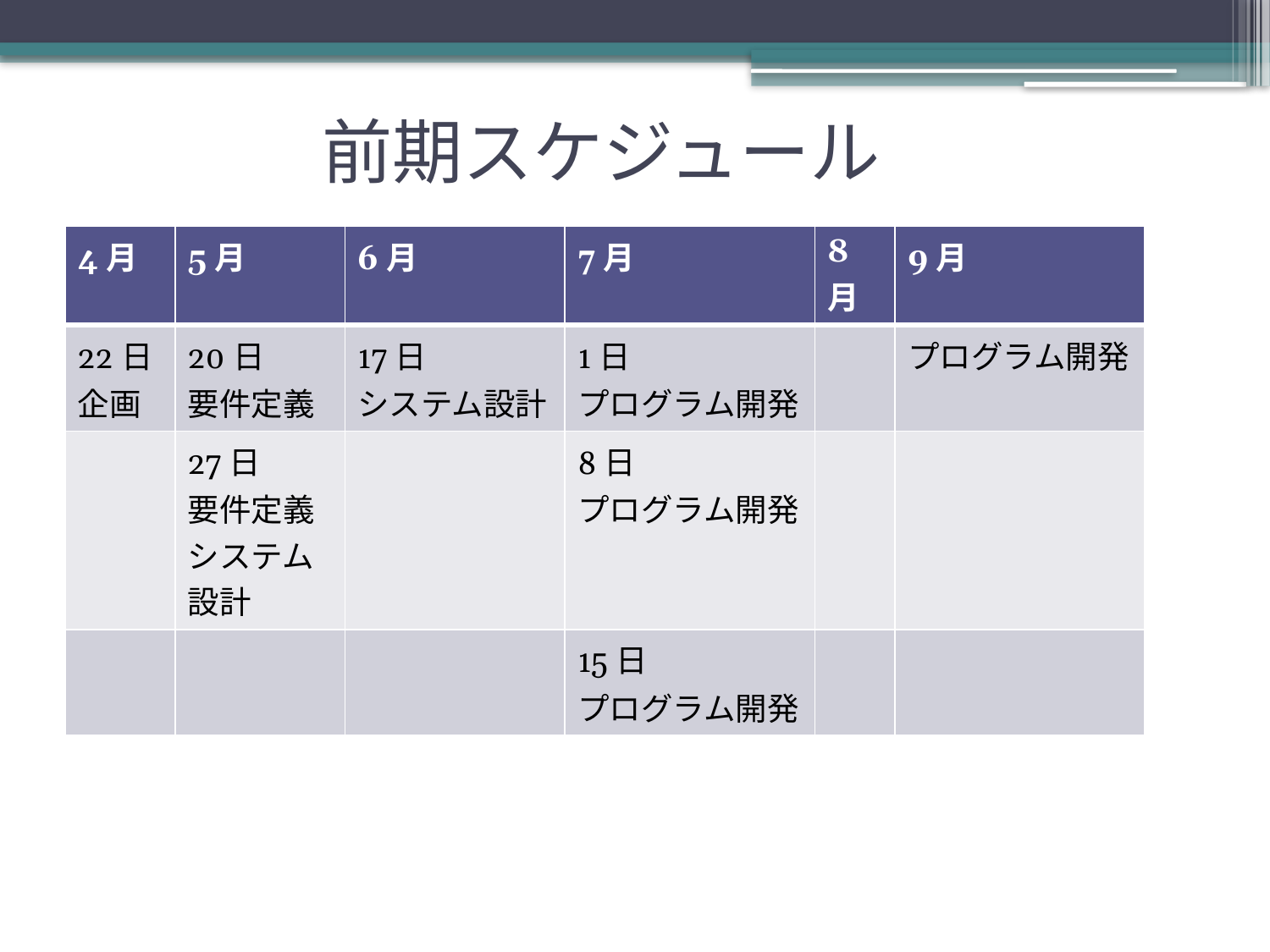

# 前期スケジュール
| 4月 | 5月 | 6月 | 7月 | 8月 | 9月 |
| --- | --- | --- | --- | --- | --- |
| 22日 企画 | 20日 要件定義 | 17日 システム設計 | 1日 プログラム開発 |  | プログラム開発 |
|  | 27日 要件定義 システム設計 |  | 8日 プログラム開発 |  |  |
|  |  |  | 15日 プログラム開発 |  |  |